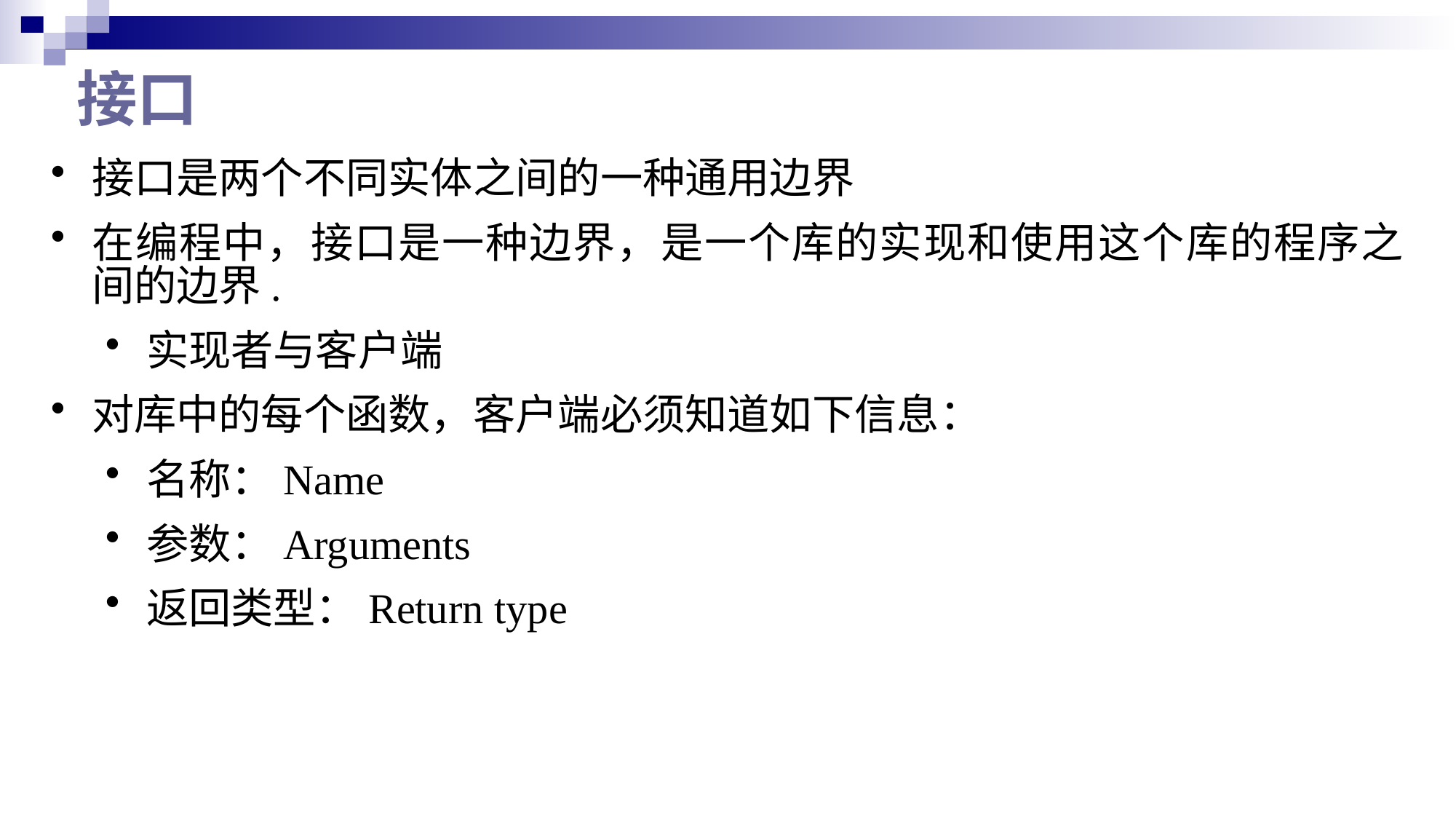

# 接口
接口是两个不同实体之间的一种通用边界
在编程中，接口是一种边界，是一个库的实现和使用这个库的程序之间的边界.
实现者与客户端
对库中的每个函数，客户端必须知道如下信息：
名称：Name
参数：Arguments
返回类型：Return type